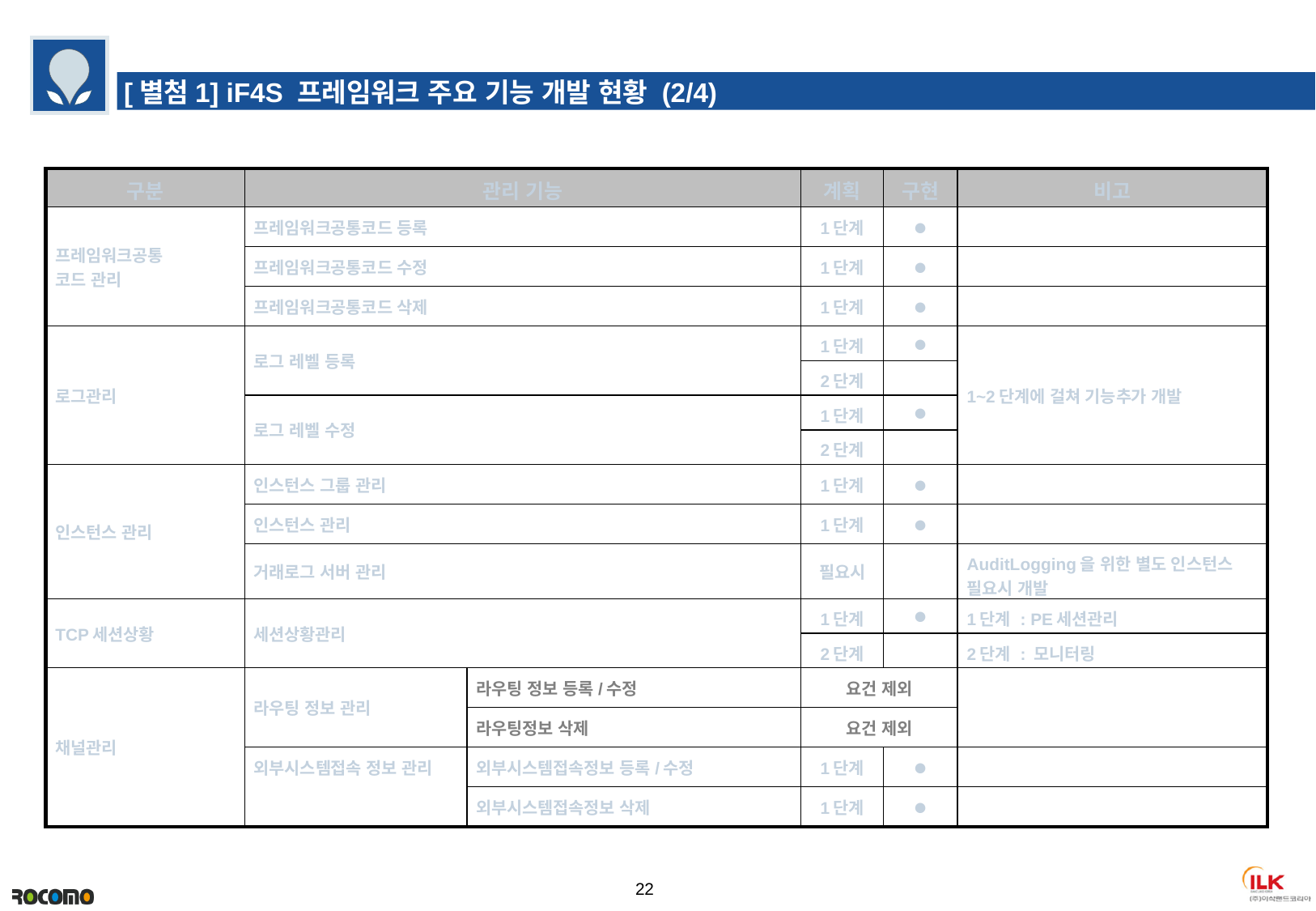

[별첨1] iF4S 프레임워크 주요 기능 개발 현황 (2/4)
| 구분 | 관리 기능 |  | 계획 | 구현 | 비고 |
| --- | --- | --- | --- | --- | --- |
| 프레임워크공통 코드 관리 | 프레임워크공통코드 등록 |  | 1단계 | ● |  |
|  | 프레임워크공통코드 수정 |  | 1단계 | ● |  |
|  | 프레임워크공통코드 삭제 |  | 1단계 | ● |  |
| 로그관리 | 로그 레벨 등록 |  | 1단계 | ● | 1~2단계에 걸쳐 기능추가 개발 |
|  |  |  | 2단계 |  |  |
|  | 로그 레벨 수정 |  | 1단계 | ● |  |
|  |  |  | 2단계 |  |  |
| 인스턴스 관리 | 인스턴스 그룹 관리 |  | 1단계 | ● |  |
|  | 인스턴스 관리 |  | 1단계 | ● |  |
|  | 거래로그 서버 관리 |  | 필요시 |  | AuditLogging을 위한 별도 인스턴스 필요시 개발 |
| TCP세션상황 | 세션상황관리 |  | 1단계 | ● | 1단계 : PE세션관리 |
|  |  |  | 2단계 |  | 2단계 : 모니터링 |
| 채널관리 | 라우팅 정보 관리 | 라우팅 정보 등록/수정 | 요건 제외 |  |  |
|  |  | 라우팅정보 삭제 | 요건 제외 |  |  |
|  | 외부시스템접속 정보 관리 | 외부시스템접속정보 등록/수정 | 1단계 | ● |  |
|  |  | 외부시스템접속정보 삭제 | 1단계 | ● |  |